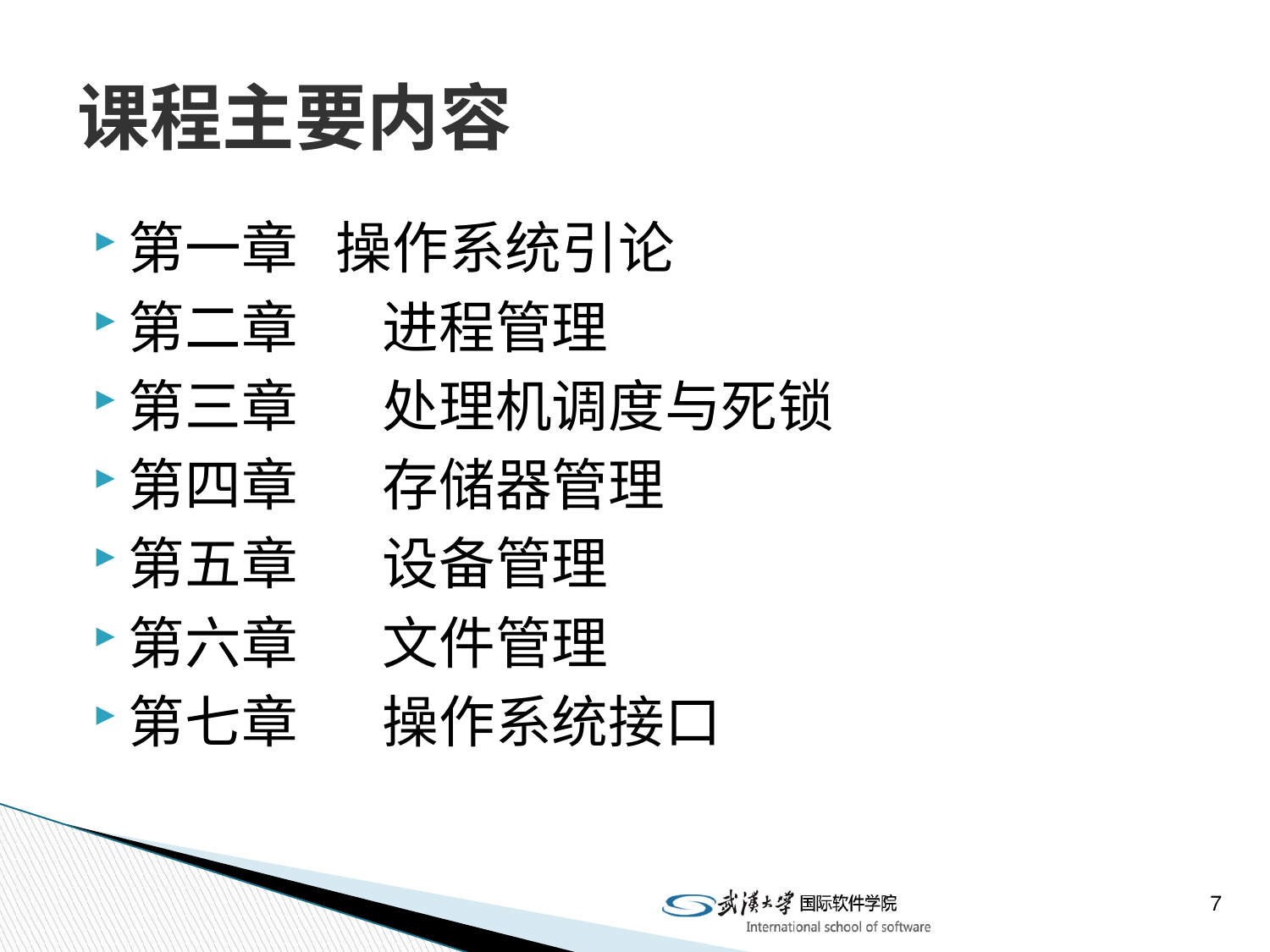

# 课程主要内容
第一章   操作系统引论
第二章 	进程管理
第三章 	处理机调度与死锁
第四章 	存储器管理
第五章 	设备管理
第六章 	文件管理
第七章 	操作系统接口